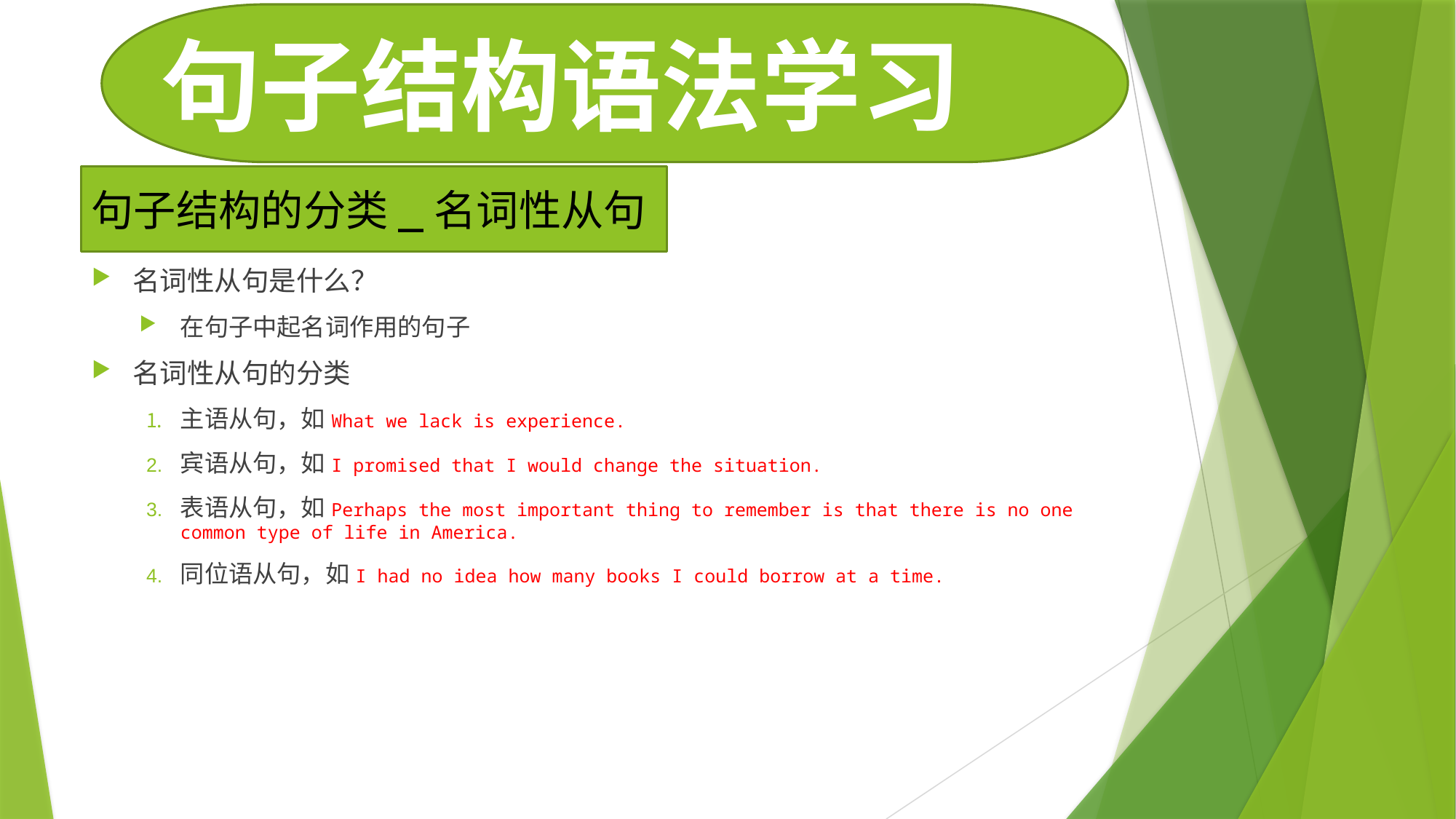

句子结构语法学习
句子结构的分类_名词性从句
名词性从句是什么？
在句子中起名词作用的句子
名词性从句的分类
主语从句，如What we lack is experience.
宾语从句，如I promised that I would change the situation.
表语从句，如Perhaps the most important thing to remember is that there is no one common type of life in America.
同位语从句，如I had no idea how many books I could borrow at a time.